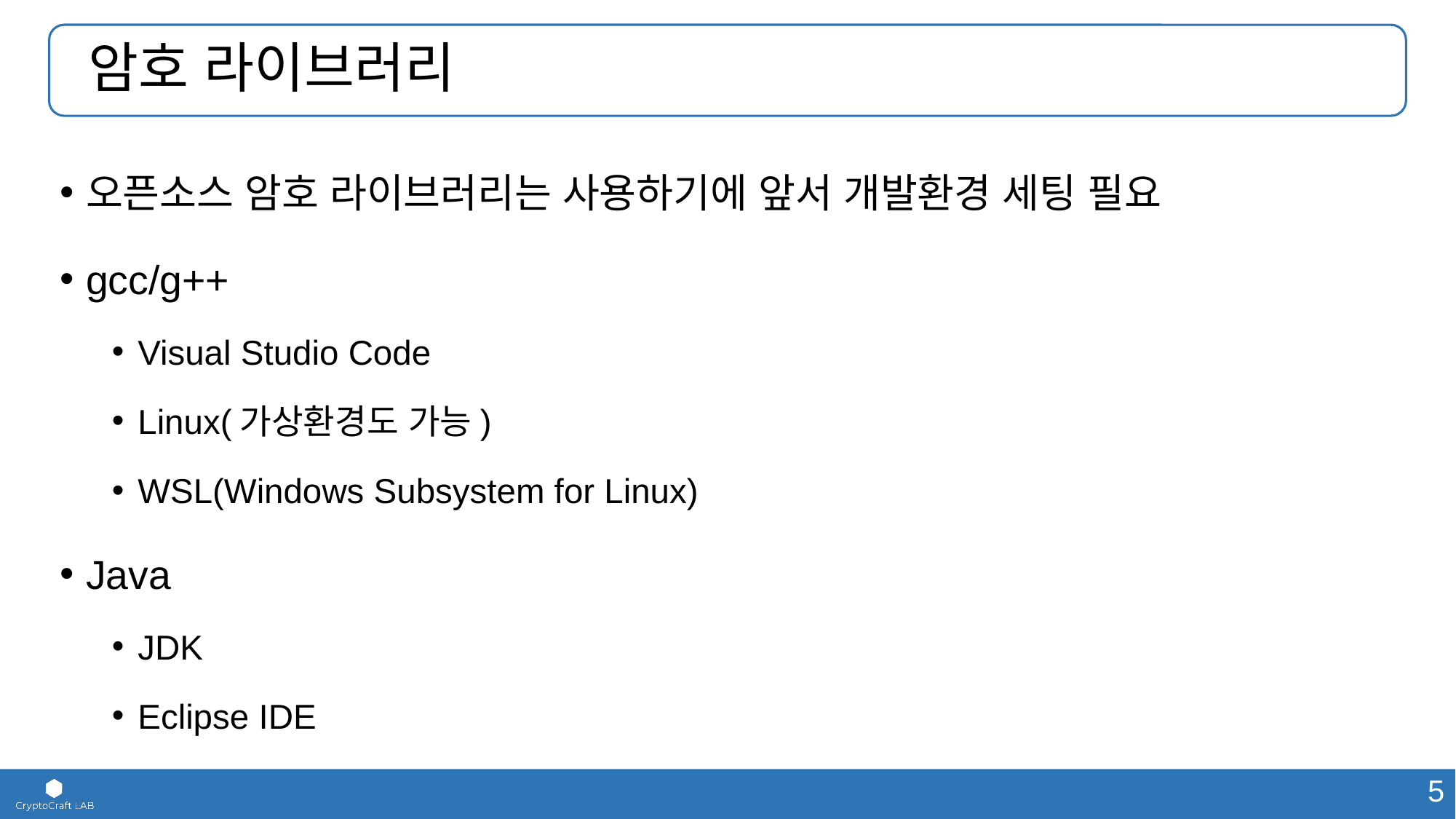

# 암호 라이브러리
오픈소스 암호 라이브러리는 사용하기에 앞서 개발환경 세팅 필요
gcc/g++
Visual Studio Code
Linux(가상환경도 가능)
WSL(Windows Subsystem for Linux)
Java
JDK
Eclipse IDE